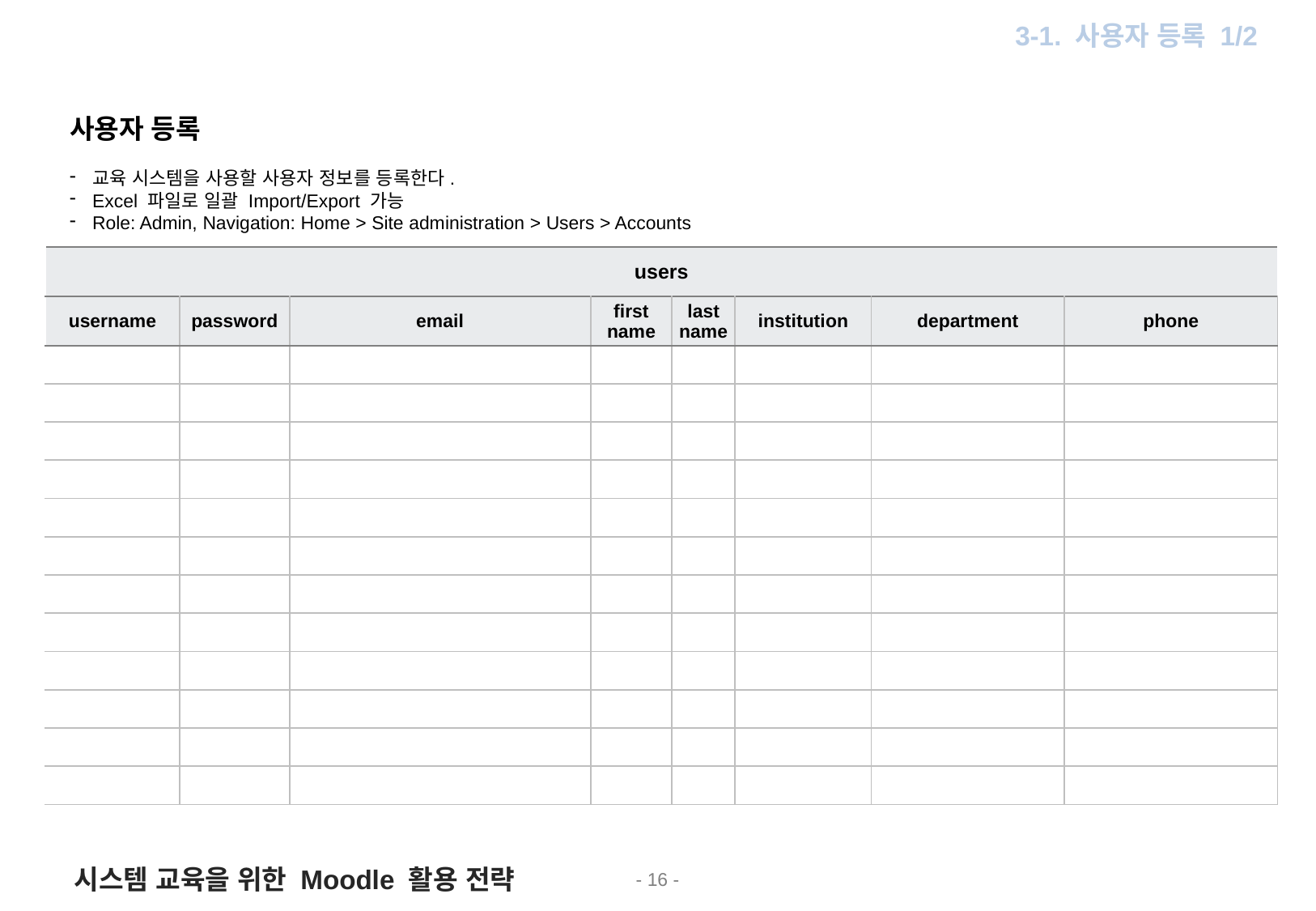

3. 교육 환경 구현
3-1. 사용자 등록 1/2
사용자 등록

교육 시스템을 사용할 사용자 정보를 등록한다.
Excel 파일로 일괄 Import/Export 가능
Role: Admin, Navigation: Home > Site administration > Users > Accounts
| users |  |  |  |  |  |  |  |
| --- | --- | --- | --- | --- | --- | --- | --- |
| username | password | email | first name | last name | institution | department | phone |
|  |  |  |  |  |  |  |  |
|  |  |  |  |  |  |  |  |
|  |  |  |  |  |  |  |  |
|  |  |  |  |  |  |  |  |
|  |  |  |  |  |  |  |  |
|  |  |  |  |  |  |  |  |
|  |  |  |  |  |  |  |  |
|  |  |  |  |  |  |  |  |
|  |  |  |  |  |  |  |  |
|  |  |  |  |  |  |  |  |
|  |  |  |  |  |  |  |  |
|  |  |  |  |  |  |  |  |